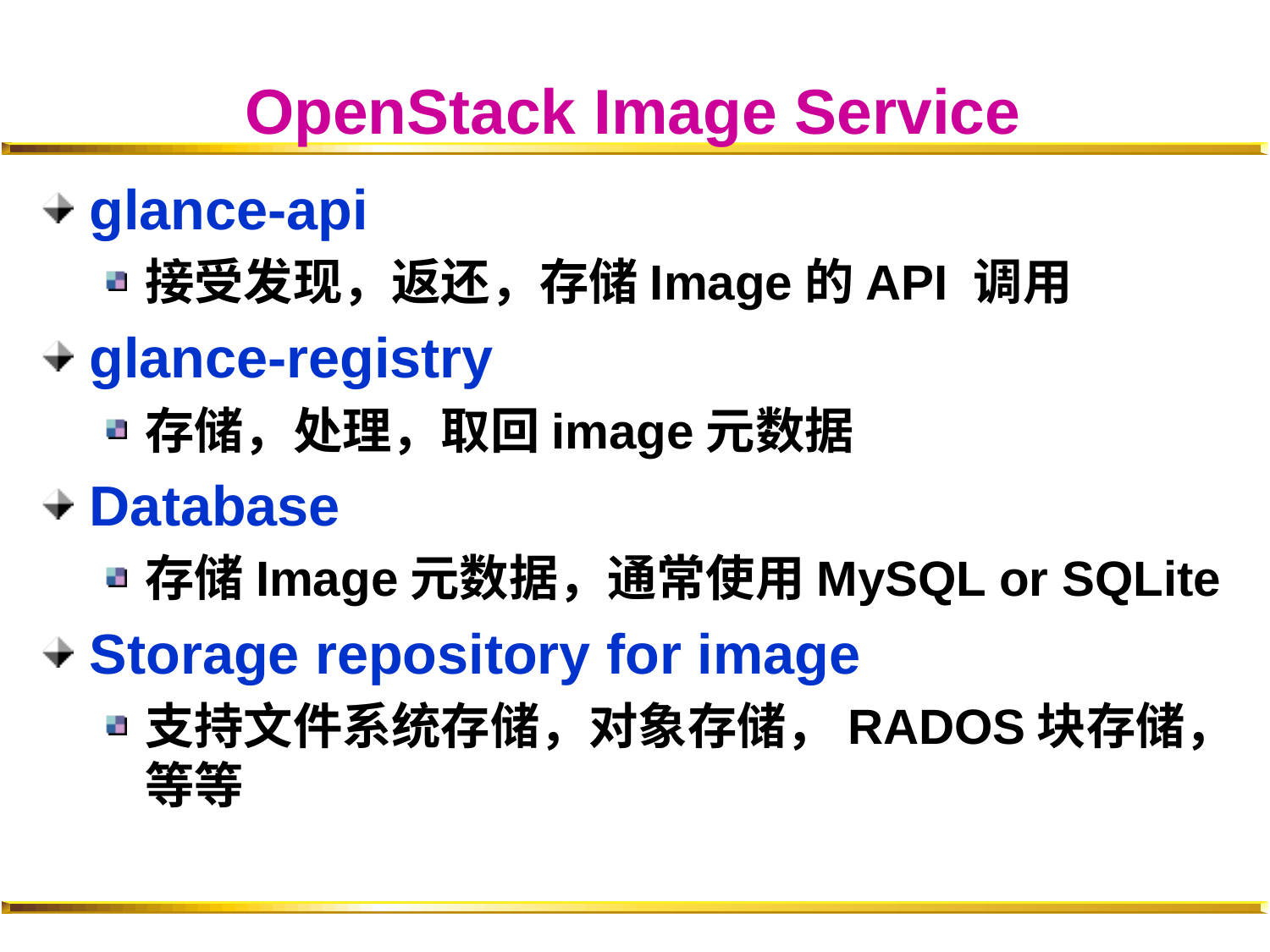

# OpenStack Image Service
glance-api
接受发现，返还，存储Image的API 调用
glance-registry
存储，处理，取回image元数据
Database
存储Image元数据，通常使用MySQL or SQLite
Storage repository for image
支持文件系统存储，对象存储，RADOS块存储，等等